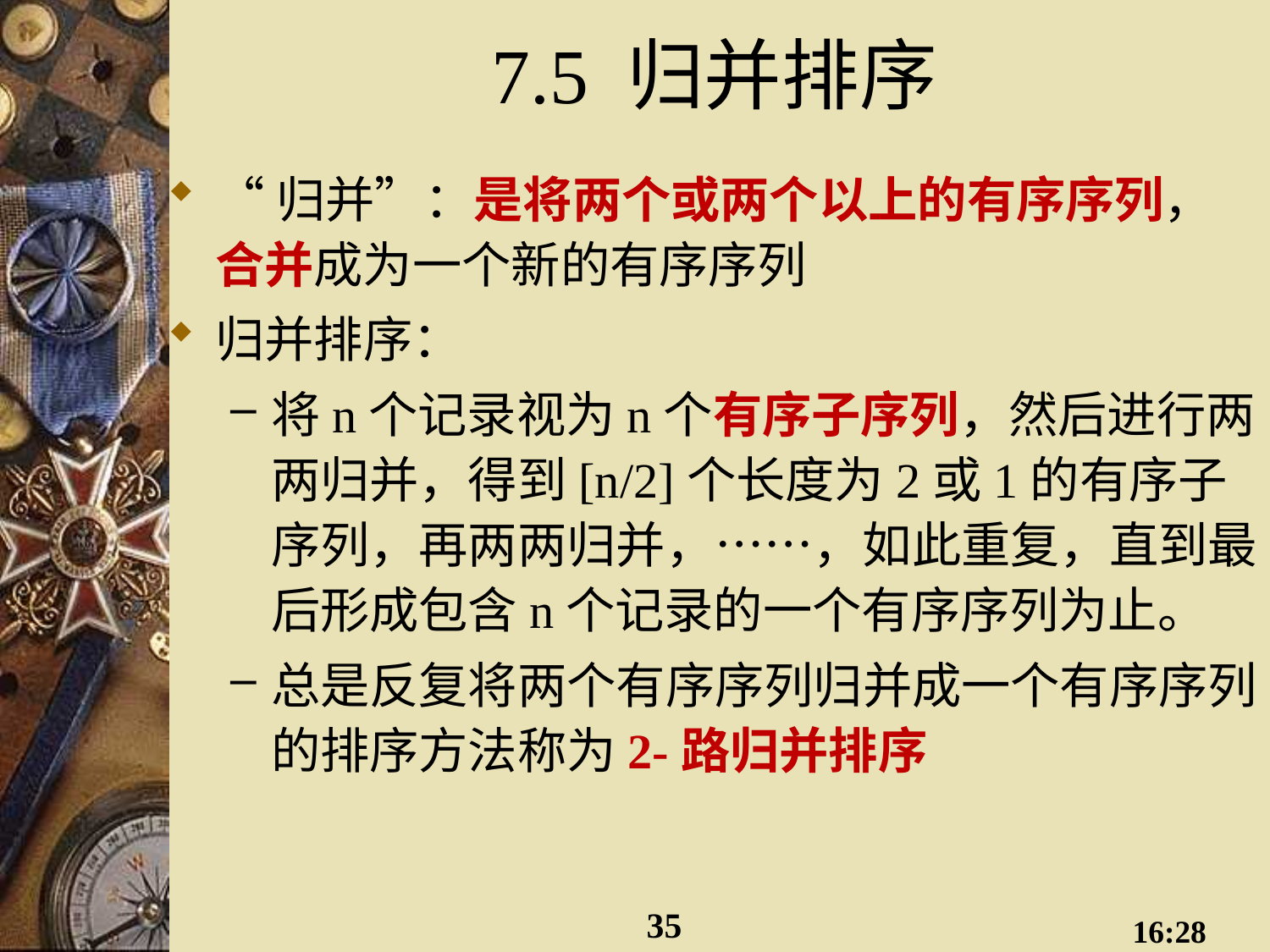

# 7.5 归并排序
“归并”：是将两个或两个以上的有序序列，合并成为一个新的有序序列
归并排序：
将n个记录视为n个有序子序列，然后进行两两归并，得到[n/2]个长度为2或1的有序子序列，再两两归并，……，如此重复，直到最后形成包含n个记录的一个有序序列为止。
总是反复将两个有序序列归并成一个有序序列的排序方法称为2-路归并排序